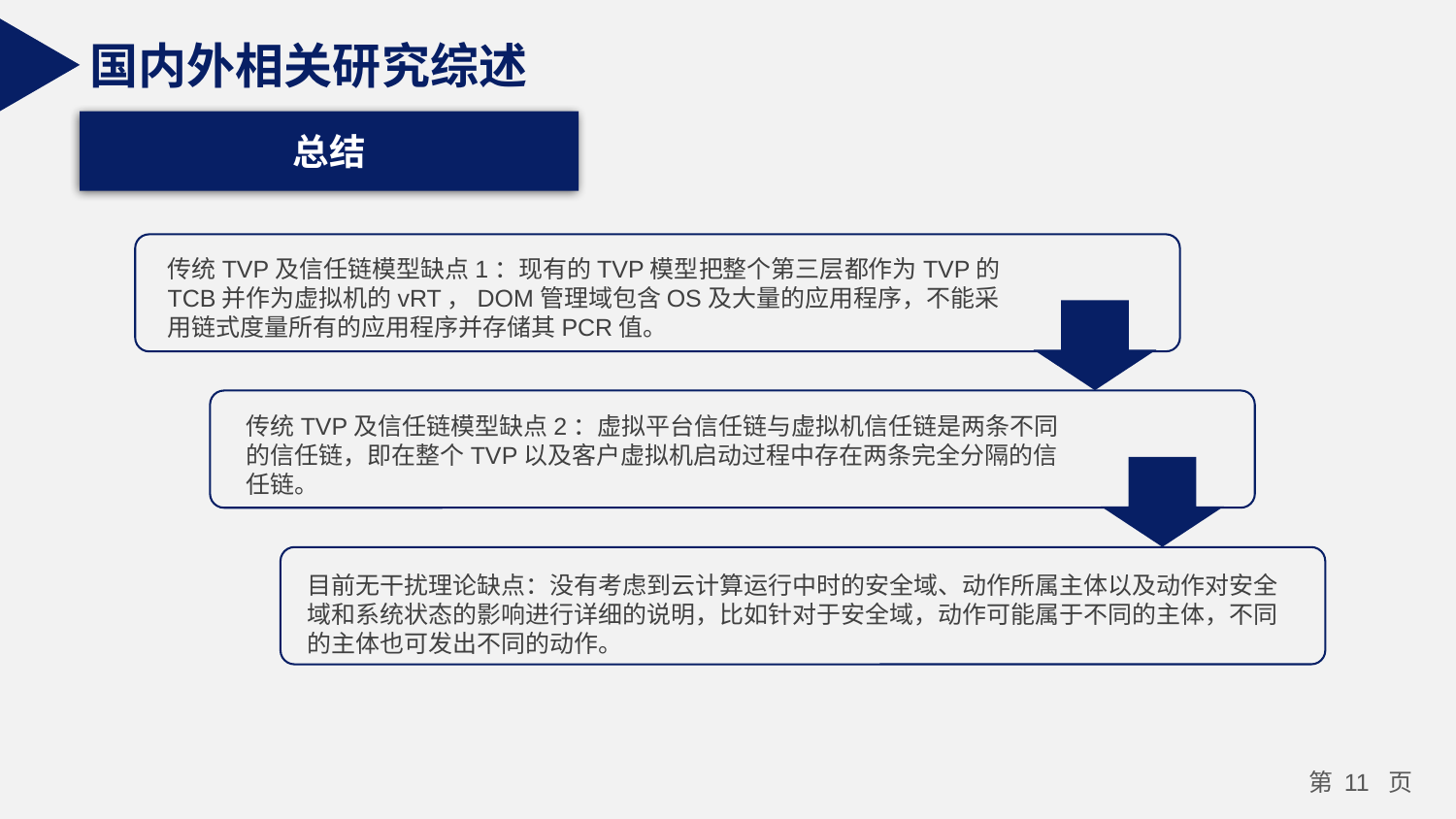

国内外相关研究综述
总结

传统TVP及信任链模型缺点1：现有的TVP模型把整个第三层都作为TVP的TCB并作为虚拟机的vRT，DOM管理域包含OS及大量的应用程序，不能采用链式度量所有的应用程序并存储其PCR值。

传统TVP及信任链模型缺点2：虚拟平台信任链与虚拟机信任链是两条不同的信任链，即在整个TVP以及客户虚拟机启动过程中存在两条完全分隔的信任链。

目前无干扰理论缺点：没有考虑到云计算运行中时的安全域、动作所属主体以及动作对安全域和系统状态的影响进行详细的说明，比如针对于安全域，动作可能属于不同的主体，不同的主体也可发出不同的动作。